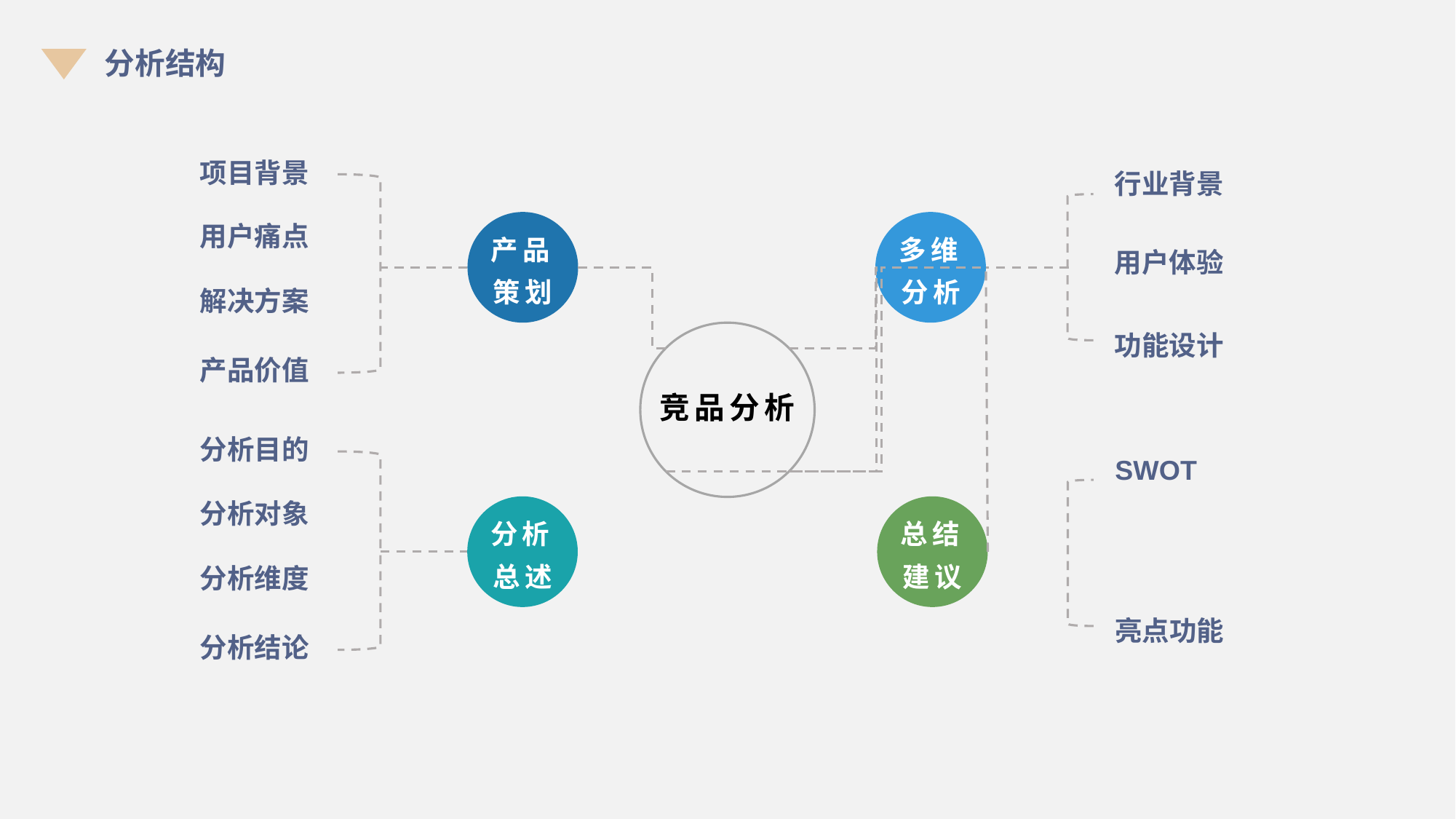

分析结构

项目背景
行业背景

用户痛点
产品策划
多维分析
用户体验
解决方案

功能设计
产品价值
竞品分析
分析目的
SWOT

分析对象

分析总述
总结建议
分析维度
亮点功能
分析结论